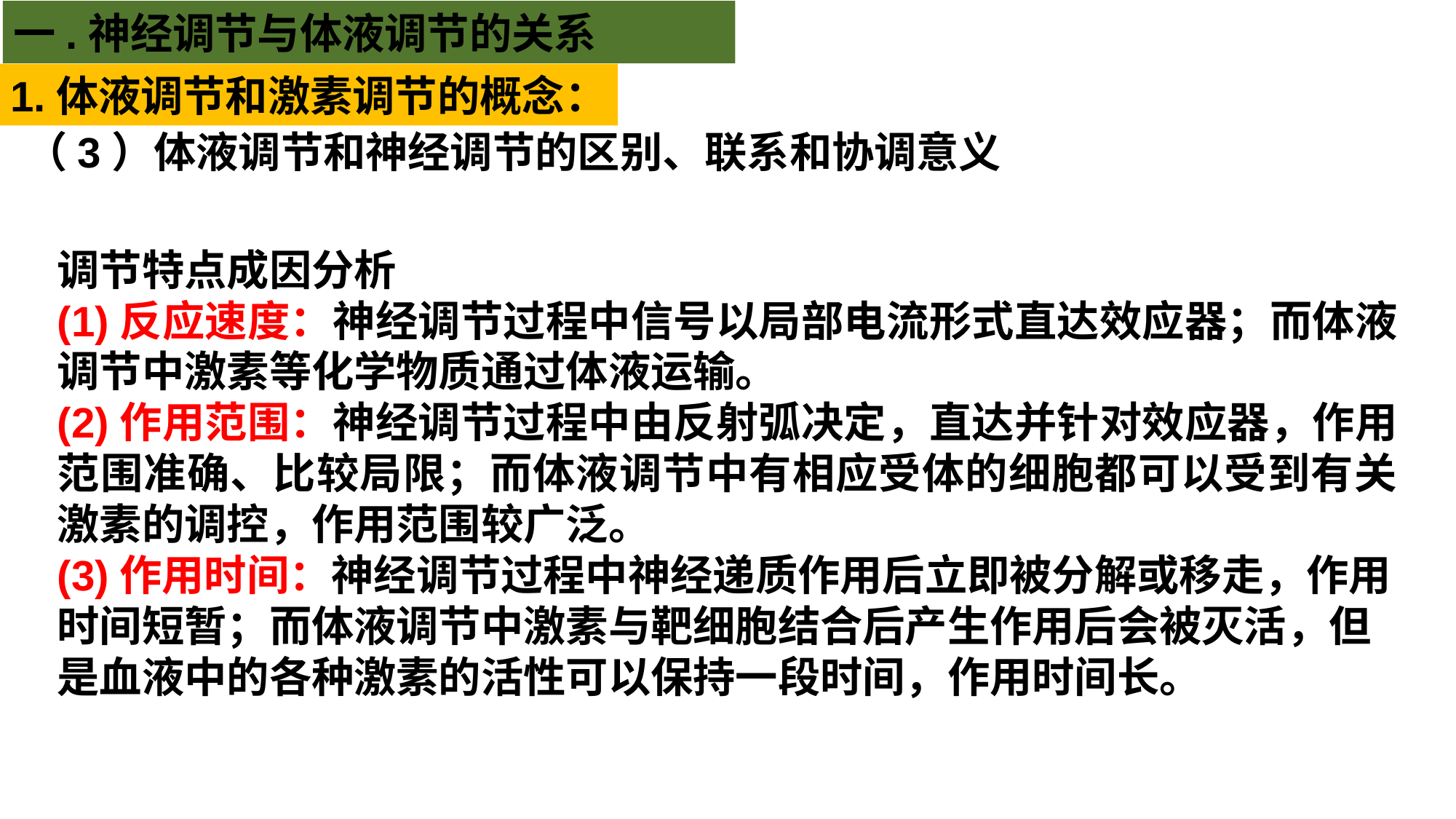

一.神经调节与体液调节的关系
1.体液调节和激素调节的概念：
（3）体液调节和神经调节的区别、联系和协调意义
调节特点成因分析
(1)反应速度：神经调节过程中信号以局部电流形式直达效应器；而体液调节中激素等化学物质通过体液运输。
(2)作用范围：神经调节过程中由反射弧决定，直达并针对效应器，作用范围准确、比较局限；而体液调节中有相应受体的细胞都可以受到有关激素的调控，作用范围较广泛。
(3)作用时间：神经调节过程中神经递质作用后立即被分解或移走，作用时间短暂；而体液调节中激素与靶细胞结合后产生作用后会被灭活，但是血液中的各种激素的活性可以保持一段时间，作用时间长。